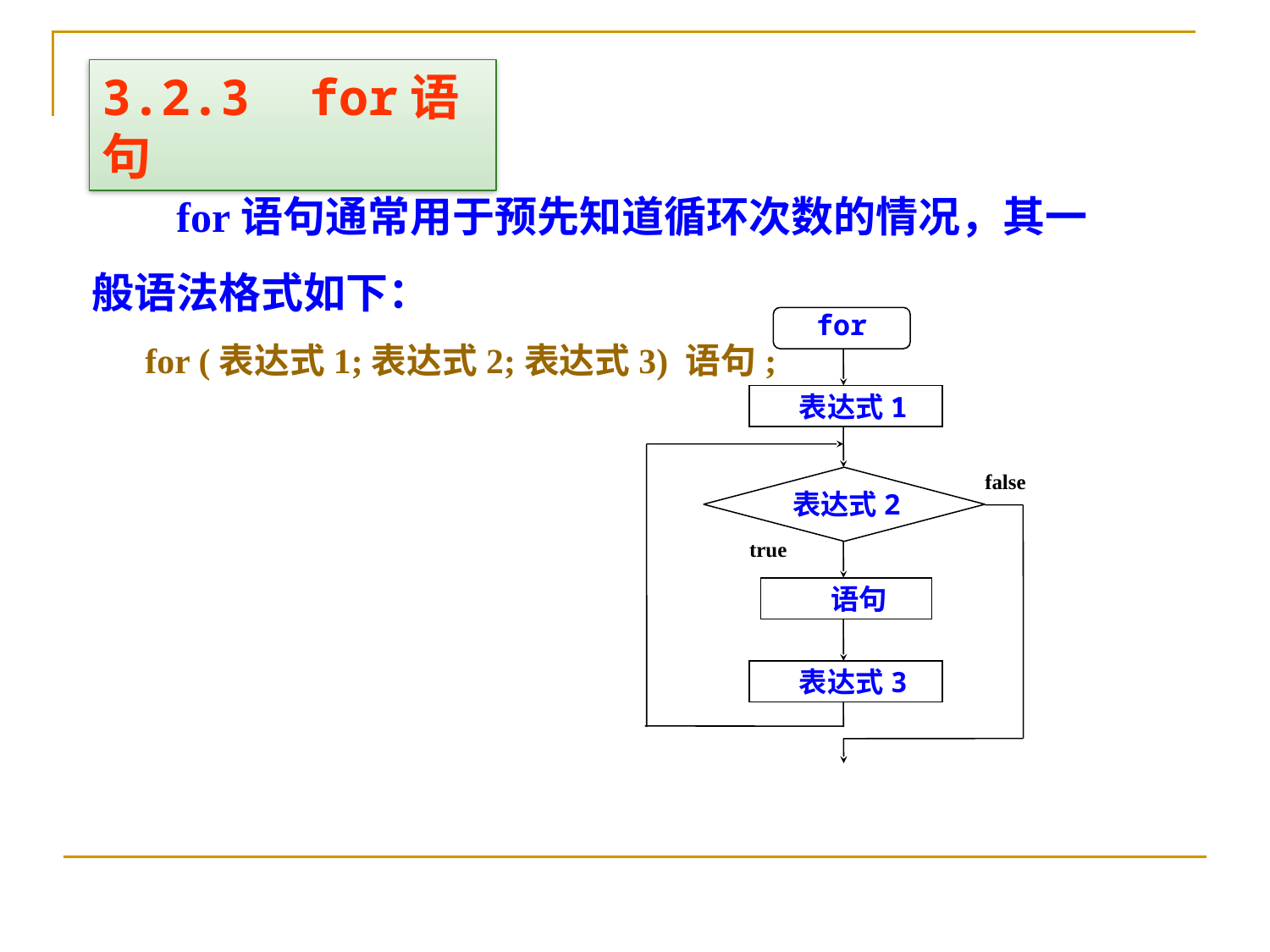

3.2.3  for语句
        for语句通常用于预先知道循环次数的情况，其一般语法格式如下：
      for (表达式1;表达式2;表达式3) 语句;
for

表达式1

表达式2
false

true

语句

表达式3